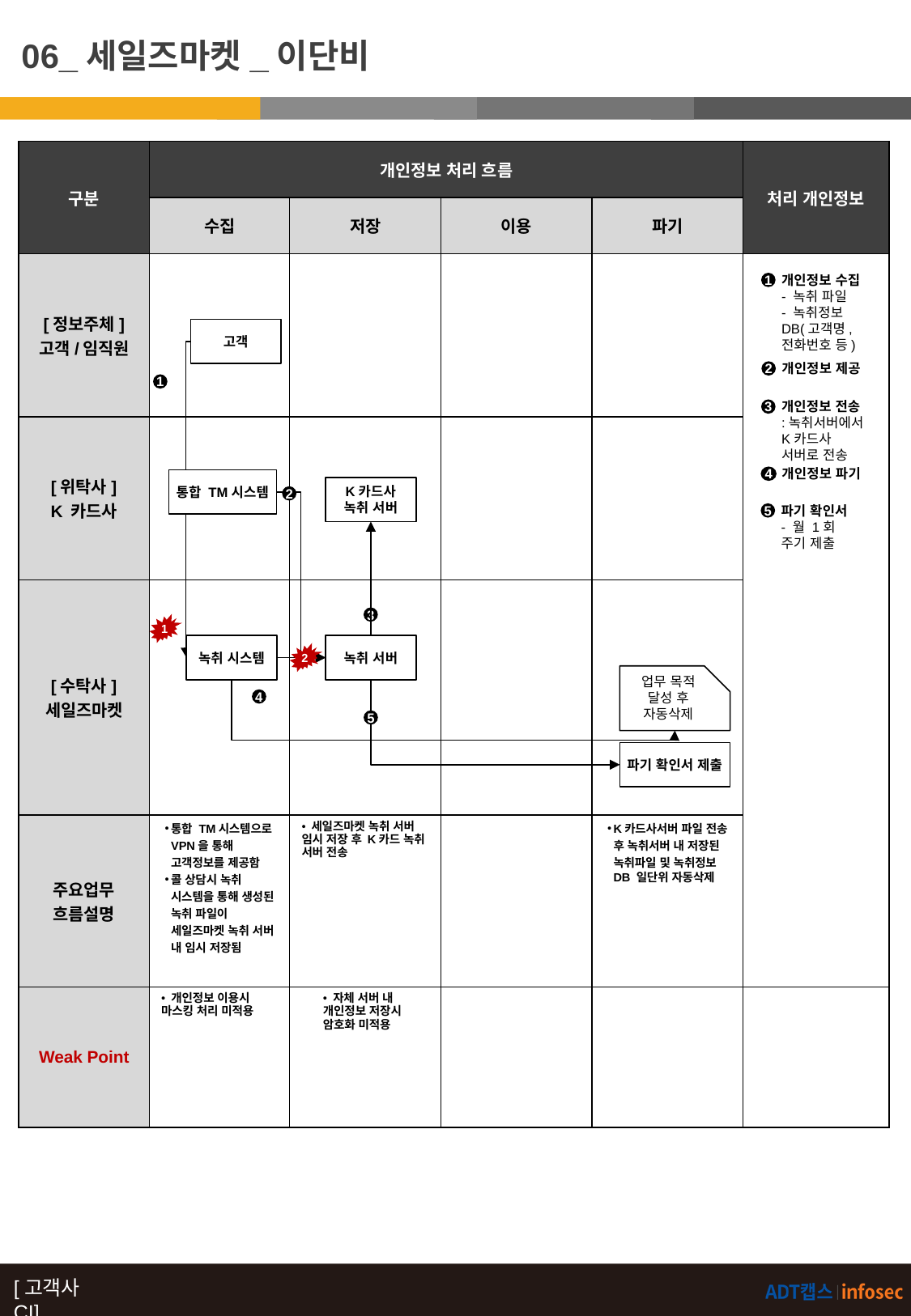

06_세일즈마켓_이단비
| 구분 | 개인정보 처리 흐름 |  |  |  | 처리 개인정보 |
| --- | --- | --- | --- | --- | --- |
|  | 수집 | 저장 | 이용 | 파기 |  |
| [정보주체] 고객/임직원 |  |  |  |  |  |
| [위탁사] K 카드사 |  |  |  |  |  |
| [수탁사] 세일즈마켓 |  |  | 2 |  |  |
| 주요업무 흐름설명 | 통합 TM시스템으로 VPN을 통해 고객정보를 제공함 콜 상담시 녹취 시스템을 통해 생성된 녹취 파일이 세일즈마켓 녹취 서버 내 임시 저장됨 | 세일즈마켓 녹취 서버 임시 저장 후 K카드 녹취 서버 전송 |  | K카드사서버 파일 전송 후 녹취서버 내 저장된 녹취파일 및 녹취정보 DB 일단위 자동삭제 |  |
| Weak Point | 개인정보 이용시 마스킹 처리 미적용 | 자체 서버 내 개인정보 저장시 암호화 미적용 |  |  |  |
개인정보 수집
- 녹취 파일
- 녹취정보 DB(고객명, 전화번호 등)
1
고객
개인정보 제공
2
1
개인정보 전송
:녹취서버에서 K카드사 서버로 전송
3
개인정보 파기
4
통합 TM시스템
K카드사
녹취 서버
2
파기 확인서
- 월 1회 주기 제출
5
3
1
녹취 시스템
녹취 서버
2
업무 목적
달성 후
자동삭제
4
5
파기 확인서 제출